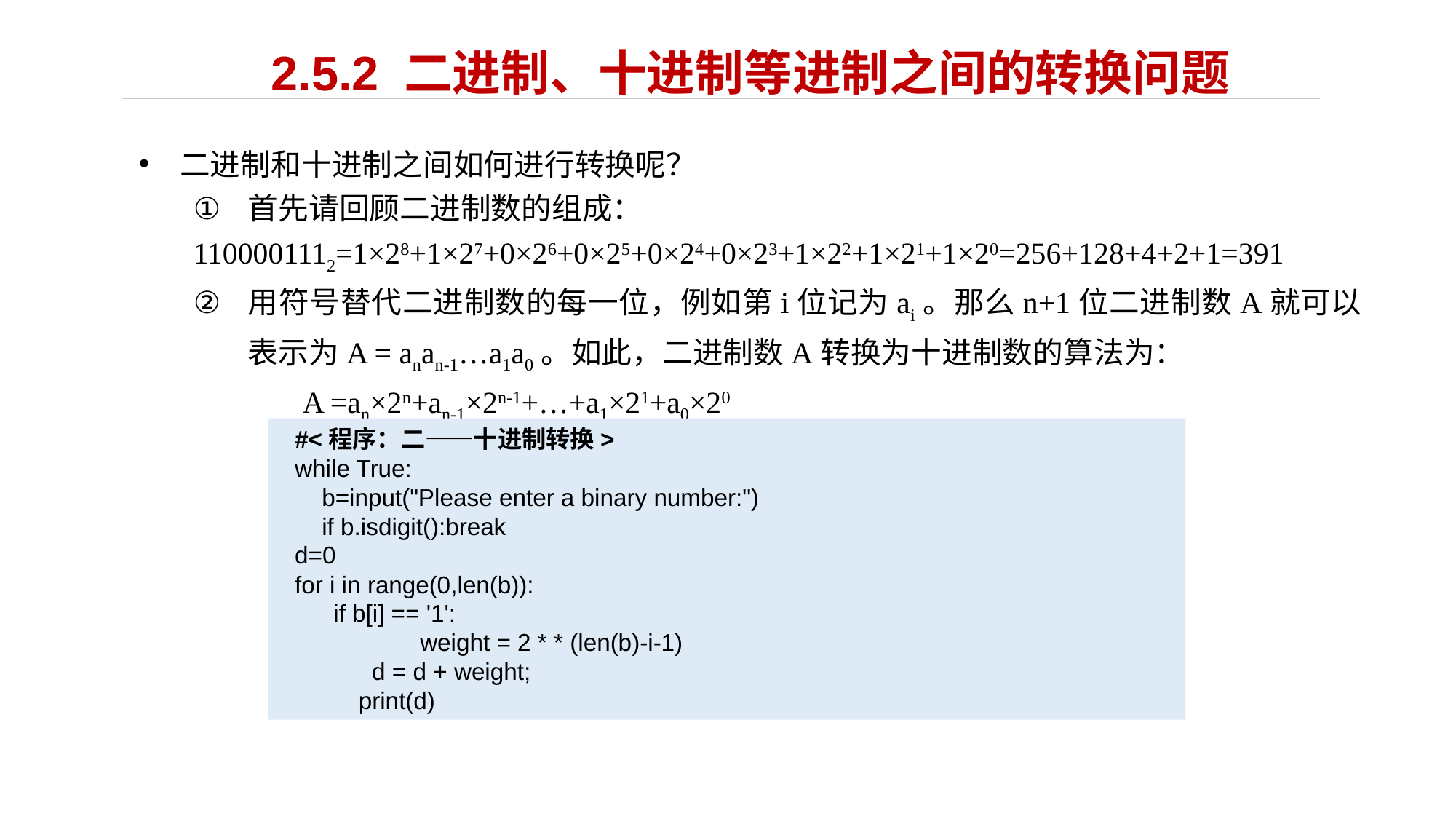

# 2.5.2 二进制、十进制等进制之间的转换问题
二进制和十进制之间如何进行转换呢？
首先请回顾二进制数的组成：
1100001112=1×28+1×27+0×26+0×25+0×24+0×23+1×22+1×21+1×20=256+128+4+2+1=391
用符号替代二进制数的每一位，例如第i位记为ai。那么n+1位二进制数A就可以表示为A = anan-1…a1a0。如此，二进制数A转换为十进制数的算法为：
	A =an×2n+an-1×2n-1+…+a1×21+a0×20
#<程序：二——十进制转换>
while True:
    b=input("Please enter a binary number:")
    if b.isdigit():break
d=0
for i in range(0,len(b)):
 if b[i] == '1':
	weight = 2 * * (len(b)-i-1)
  d = d + weight;
print(d)